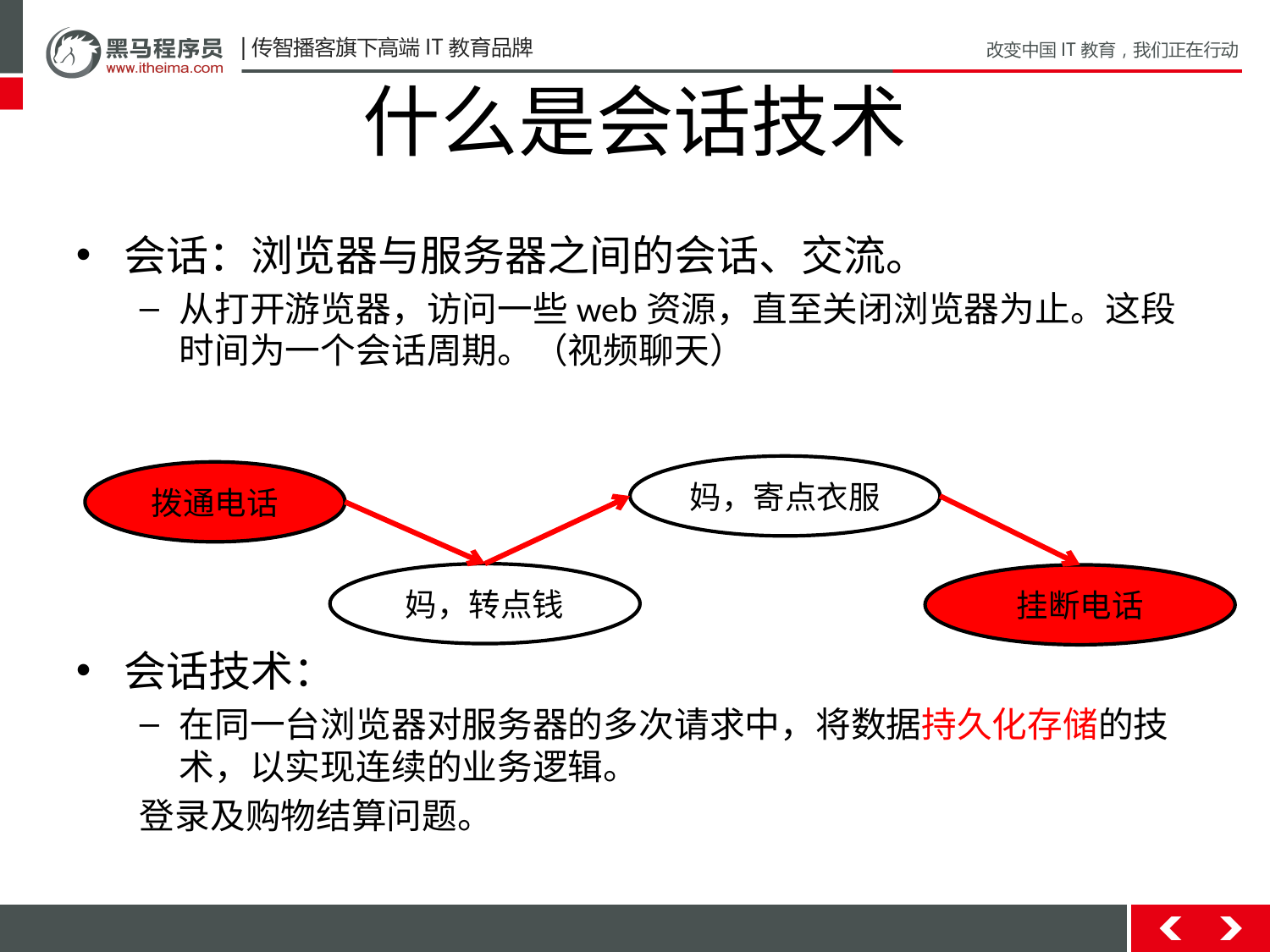

# 什么是会话技术
会话：浏览器与服务器之间的会话、交流。
从打开游览器，访问一些web资源，直至关闭浏览器为止。这段时间为一个会话周期。（视频聊天）

会话技术：
在同一台浏览器对服务器的多次请求中，将数据持久化存储的技术，以实现连续的业务逻辑。
登录及购物结算问题。
妈，寄点衣服
拨通电话
妈，转点钱
挂断电话